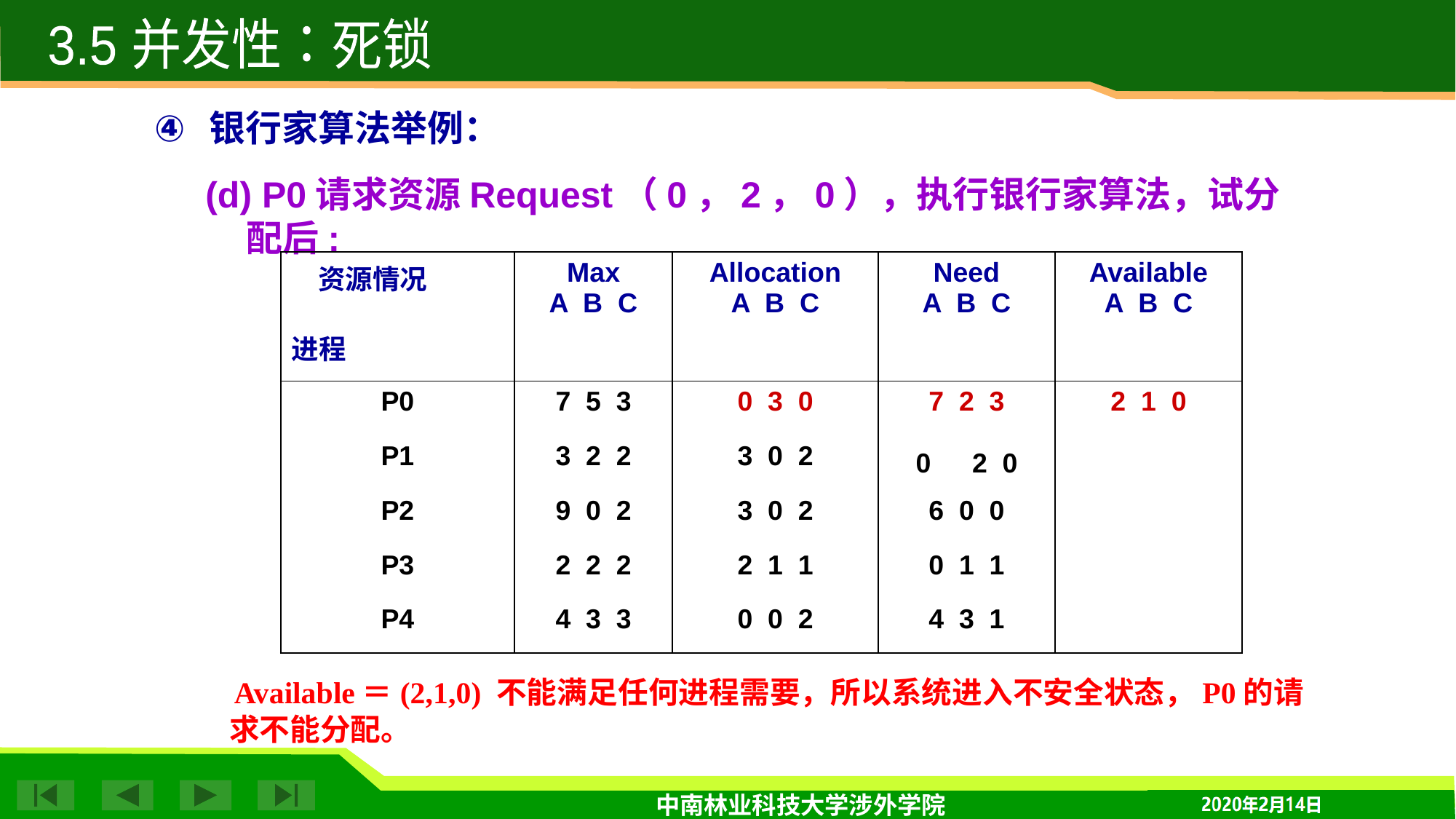

3.5 并发性：死锁
银行家算法举例：
(d) P0请求资源Request（0，2，0），执行银行家算法，试分配后:
| 资源情况 进程 | Max A B C | Allocation A B C | Need A B C | Available A B C |
| --- | --- | --- | --- | --- |
| P0 | 7 5 3 | 0 3 0 | 7 2 3 | 2 1 0 |
| P1 | 3 2 2 | 3 0 2 | 0　2 0 |  |
| P2 | 9 0 2 | 3 0 2 | 6 0 0 |  |
| P3 | 2 2 2 | 2 1 1 | 0 1 1 |  |
| P4 | 4 3 3 | 0 0 2 | 4 3 1 |  |
      Available＝(2,1,0) 不能满足任何进程需要，所以系统进入不安全状态，P0的请求不能分配。